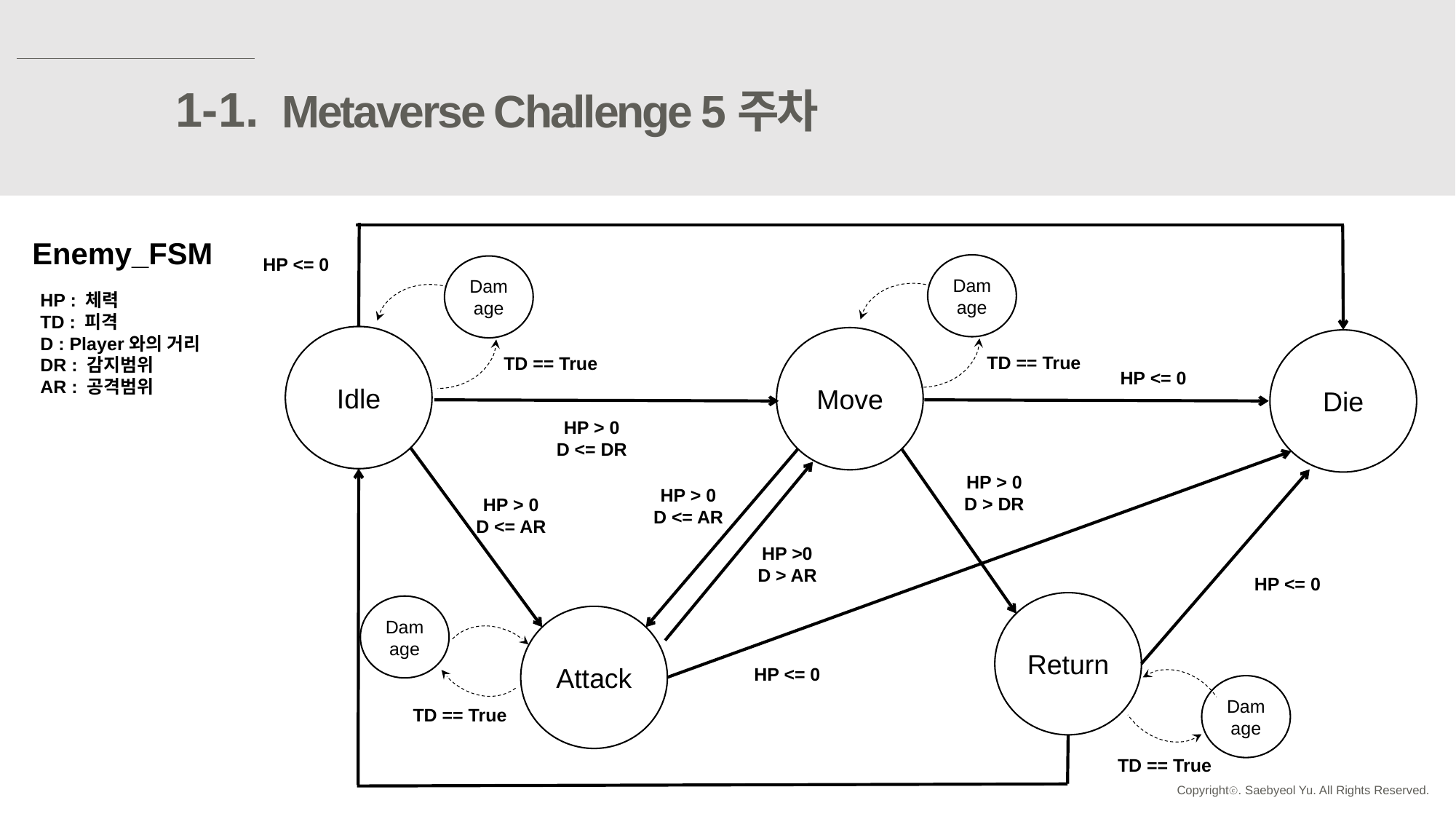

1-1.
Metaverse Challenge 5주차
Enemy_FSM
HP <= 0
Damage
Damage

HP : 체력
TD : 피격
D : Player와의 거리
DR : 감지범위
AR : 공격범위

Idle
Move
Die
TD == True
TD == True
HP <= 0
HP > 0
D <= DR
HP > 0
D > DR
HP > 0
D <= AR
HP > 0
D <= AR
HP >0
D > AR
HP <= 0

Return
Damage
Attack

HP <= 0

Damage
TD == True
TD == True